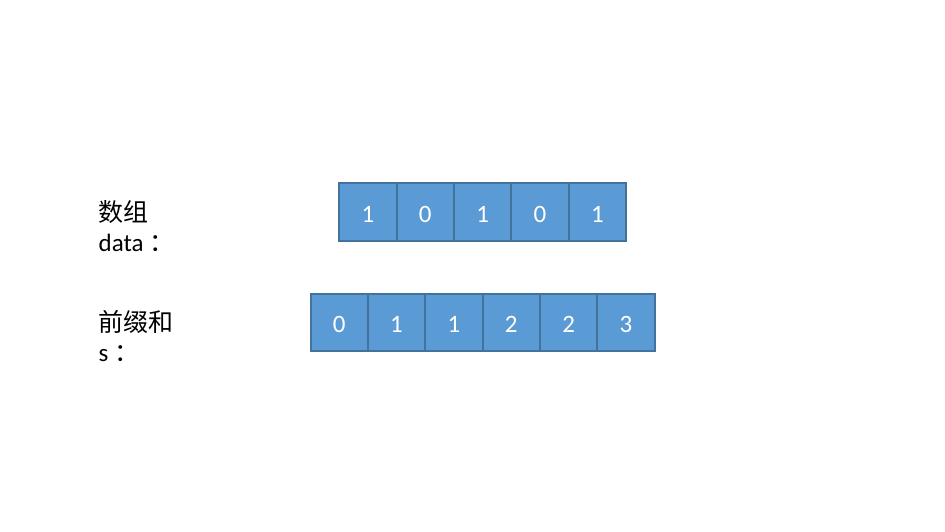

1
0
1
0
1
数组data：
0
1
1
2
2
3
前缀和s：